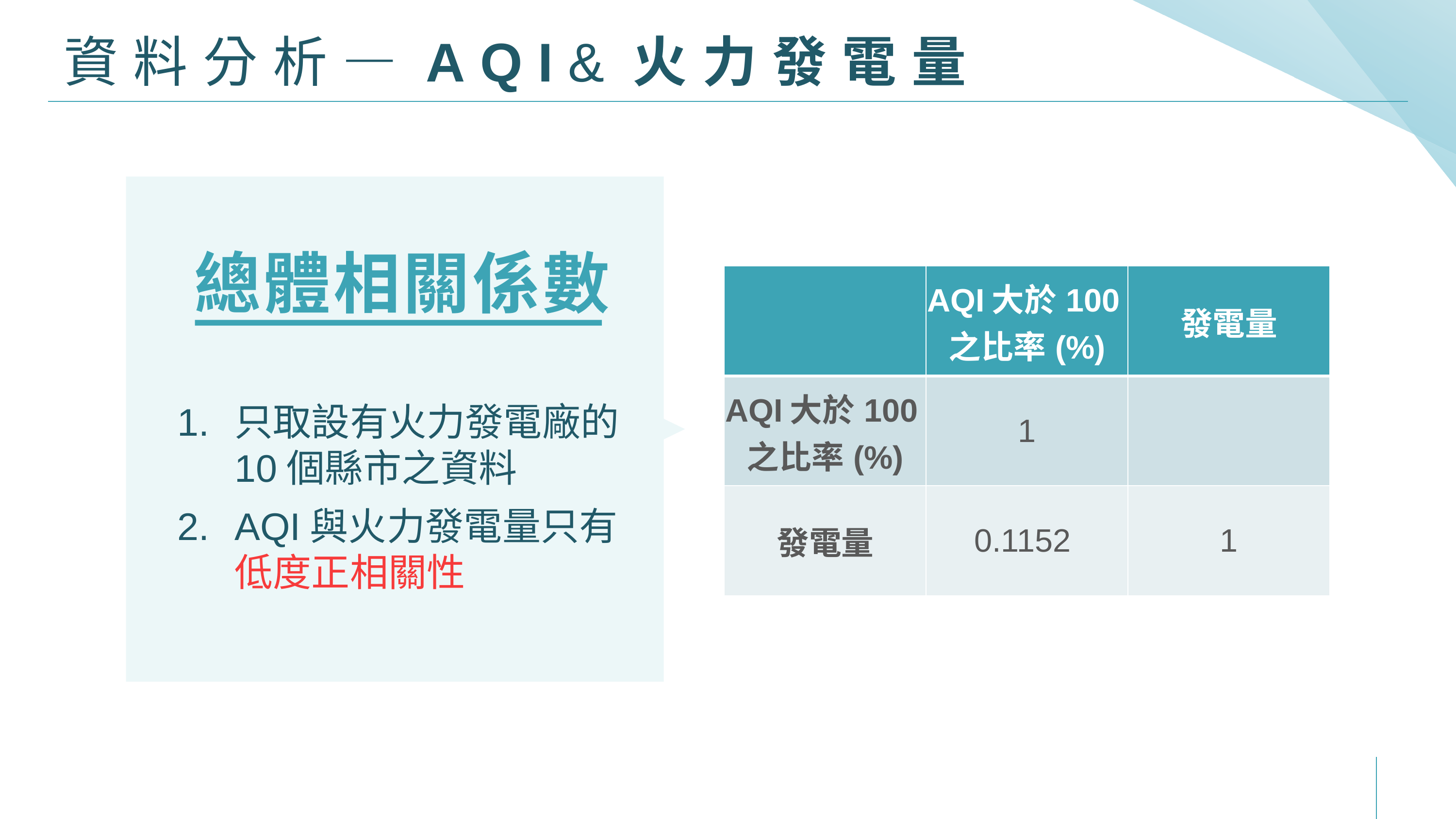

# 資料分析—AQI&火力發電量

總體相關係數
|  | AQI大於100之比率(%) | 發電量 |
| --- | --- | --- |
| AQI大於100之比率(%) | 1 |  |
| 發電量 | 0.1152 | 1 |
只取設有火力發電廠的
10個縣市之資料
AQI與火力發電量只有
低度正相關性